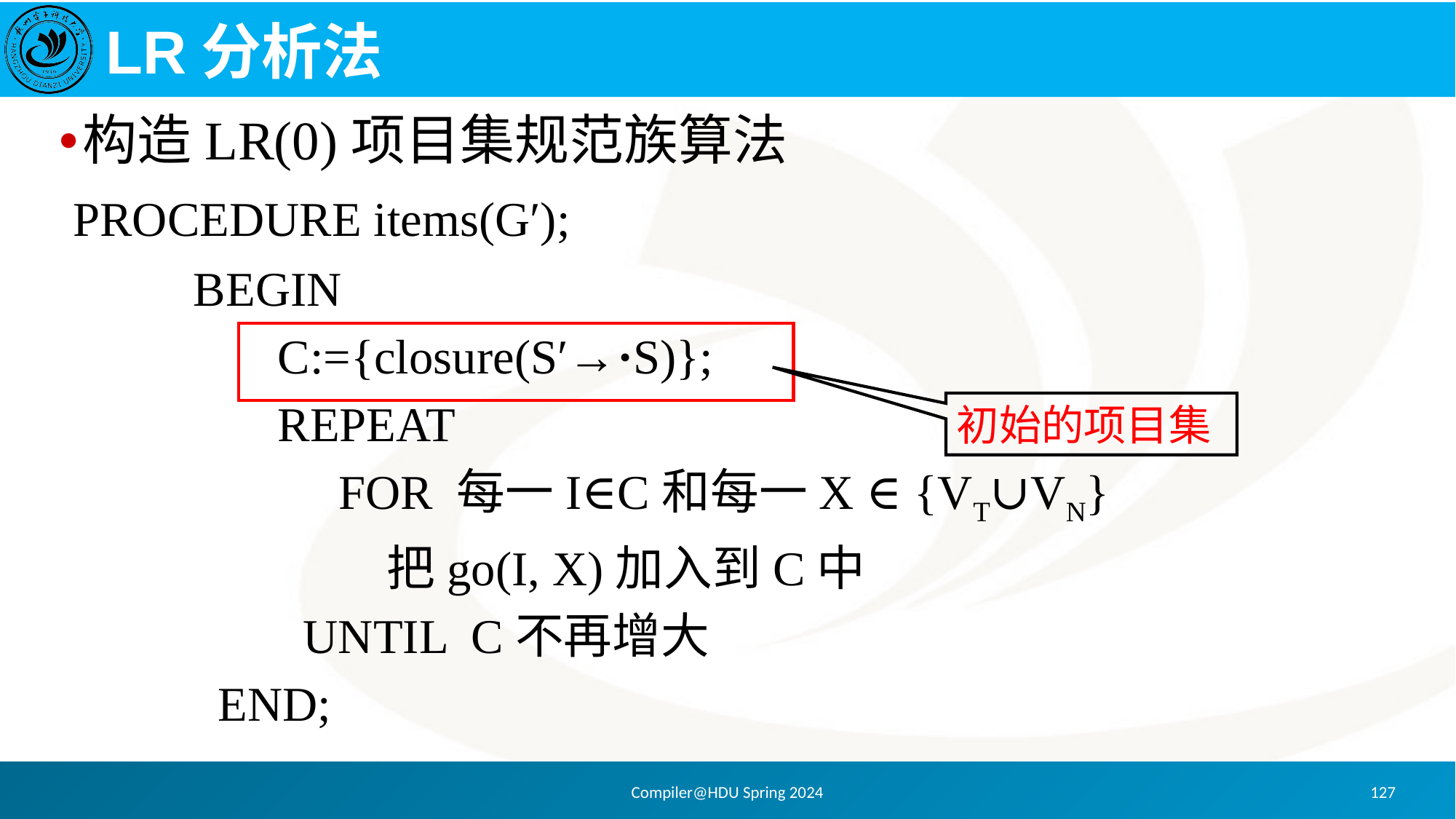

# LR分析法
构造LR(0)项目集规范族算法
 PROCEDURE items(G′);
           BEGIN
		C:={closure(S′→·S)};
		REPEAT
		     FOR 每一I∈C和每一X ∈ {VT∪VN}
			把go(I, X)加入到C中
                    UNTIL  C不再增大
             END;

初始的项目集
Compiler@HDU Spring 2024
127